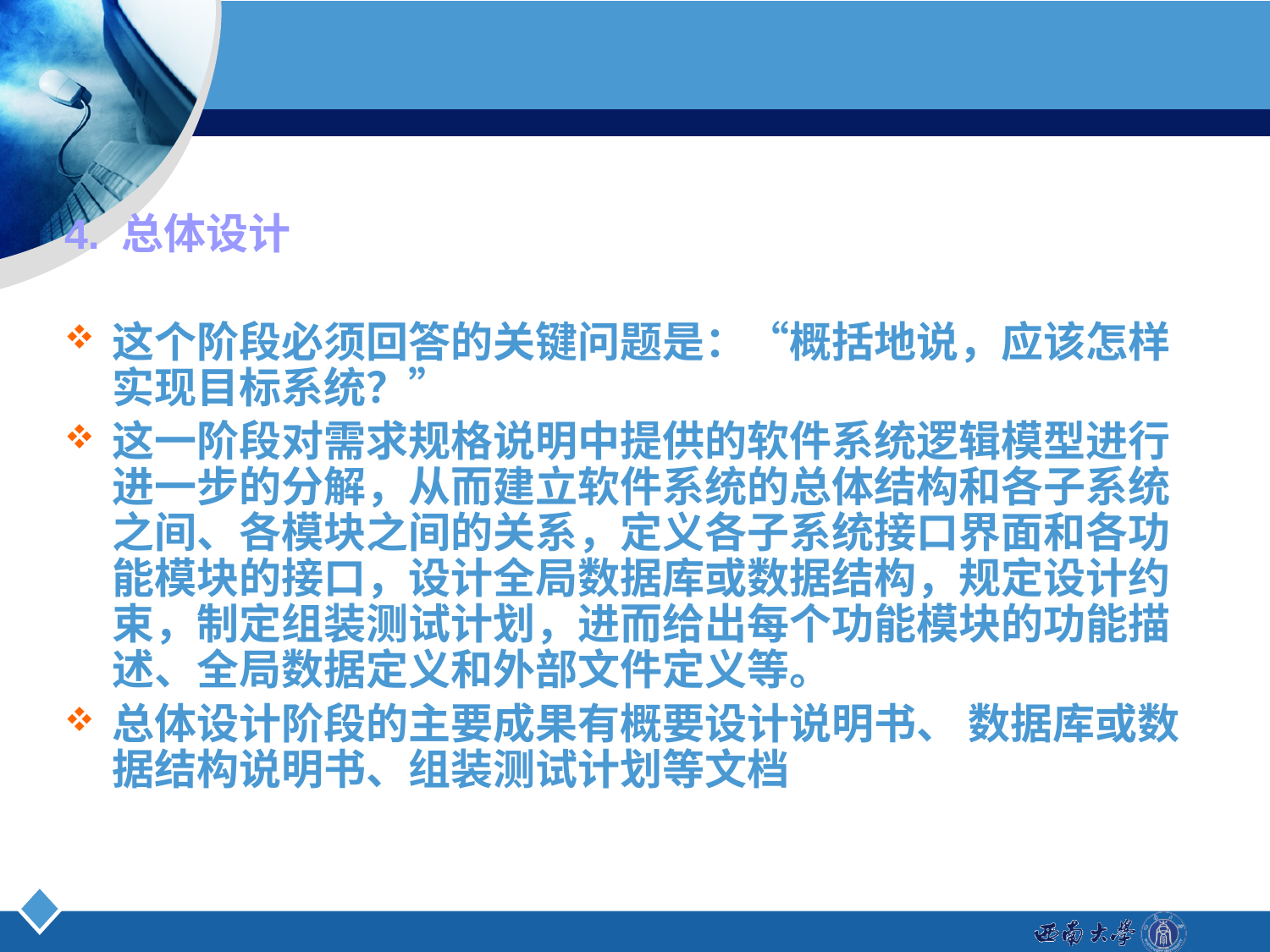

4. 总体设计

这个阶段必须回答的关键问题是：“概括地说，应该怎样实现目标系统？”
这一阶段对需求规格说明中提供的软件系统逻辑模型进行进一步的分解，从而建立软件系统的总体结构和各子系统之间、各模块之间的关系，定义各子系统接口界面和各功能模块的接口，设计全局数据库或数据结构，规定设计约束，制定组装测试计划，进而给出每个功能模块的功能描述、全局数据定义和外部文件定义等。
总体设计阶段的主要成果有概要设计说明书、 数据库或数据结构说明书、组装测试计划等文档